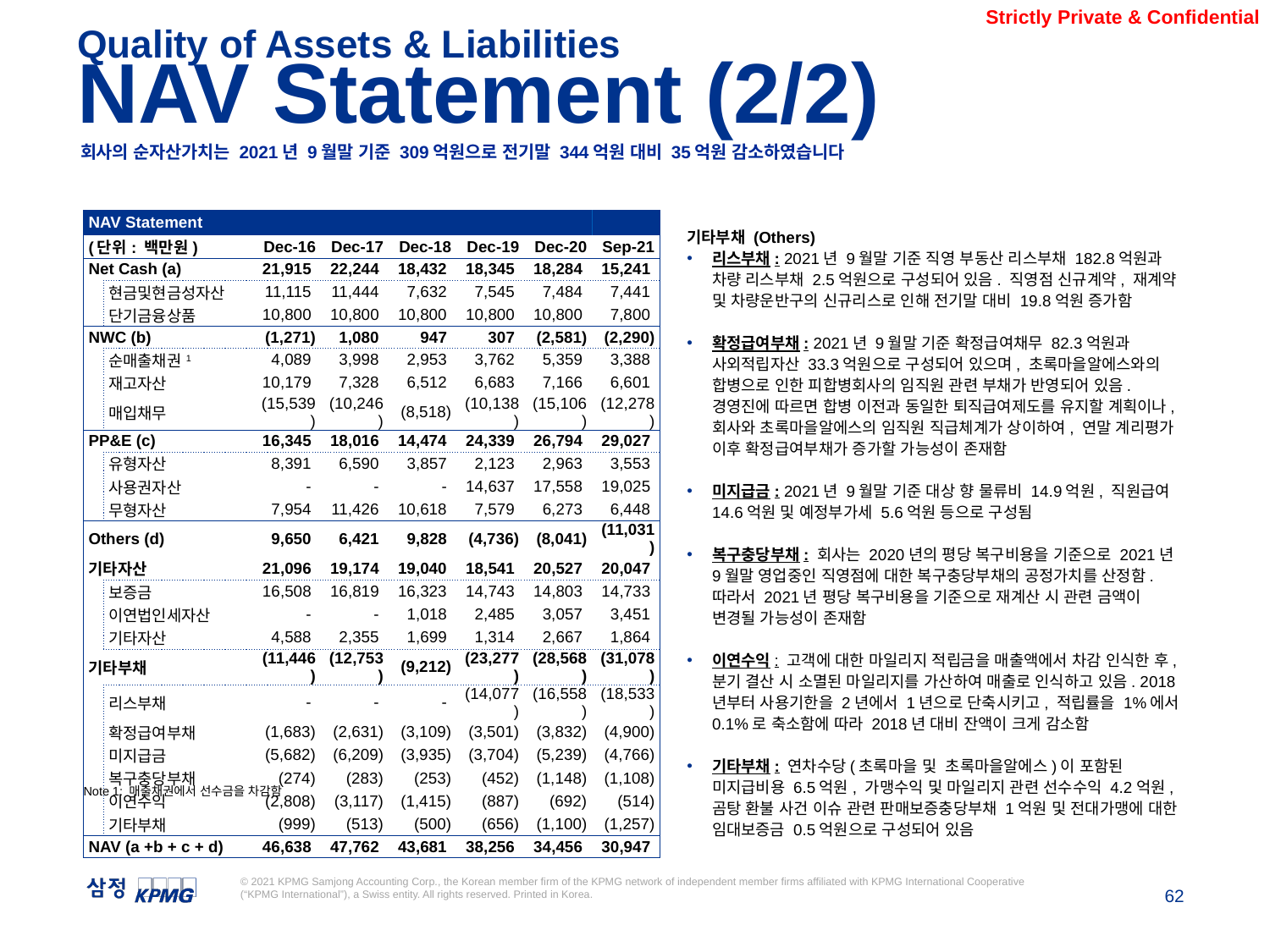

Quality of Assets & Liabilities
NAV Statement (2/2)
회사의 순자산가치는 2021년 9월말 기준 309억원으로 전기말 344억원 대비 35억원 감소하였습니다

| NAV Statement |  |  |  |  |  |  |  |
| --- | --- | --- | --- | --- | --- | --- | --- |
| (단위: 백만원) |  | Dec-16 | Dec-17 | Dec-18 | Dec-19 | Dec-20 | Sep-21 |
| Net Cash (a) |  | 21,915 | 22,244 | 18,432 | 18,345 | 18,284 | 15,241 |
|  | 현금및현금성자산 | 11,115 | 11,444 | 7,632 | 7,545 | 7,484 | 7,441 |
|  | 단기금융상품 | 10,800 | 10,800 | 10,800 | 10,800 | 10,800 | 7,800 |
| NWC (b) |  | (1,271) | 1,080 | 947 | 307 | (2,581) | (2,290) |
|  | 순매출채권1 | 4,089 | 3,998 | 2,953 | 3,762 | 5,359 | 3,388 |
|  | 재고자산 | 10,179 | 7,328 | 6,512 | 6,683 | 7,166 | 6,601 |
|  | 매입채무 | (15,539) | (10,246) | (8,518) | (10,138) | (15,106) | (12,278) |
| PP&E (c) |  | 16,345 | 18,016 | 14,474 | 24,339 | 26,794 | 29,027 |
|  | 유형자산 | 8,391 | 6,590 | 3,857 | 2,123 | 2,963 | 3,553 |
|  | 사용권자산 | - | - | - | 14,637 | 17,558 | 19,025 |
|  | 무형자산 | 7,954 | 11,426 | 10,618 | 7,579 | 6,273 | 6,448 |
| Others (d) |  | 9,650 | 6,421 | 9,828 | (4,736) | (8,041) | (11,031) |
| 기타자산 |  | 21,096 | 19,174 | 19,040 | 18,541 | 20,527 | 20,047 |
|  | 보증금 | 16,508 | 16,819 | 16,323 | 14,743 | 14,803 | 14,733 |
|  | 이연법인세자산 | - | - | 1,018 | 2,485 | 3,057 | 3,451 |
|  | 기타자산 | 4,588 | 2,355 | 1,699 | 1,314 | 2,667 | 1,864 |
| 기타부채 |  | (11,446) | (12,753) | (9,212) | (23,277) | (28,568) | (31,078) |
|  | 리스부채 | - | - | - | (14,077) | (16,558) | (18,533) |
|  | 확정급여부채 | (1,683) | (2,631) | (3,109) | (3,501) | (3,832) | (4,900) |
|  | 미지급금 | (5,682) | (6,209) | (3,935) | (3,704) | (5,239) | (4,766) |
|  | 복구충당부채 | (274) | (283) | (253) | (452) | (1,148) | (1,108) |
|  | 이연수익 | (2,808) | (3,117) | (1,415) | (887) | (692) | (514) |
|  | 기타부채 | (999) | (513) | (500) | (656) | (1,100) | (1,257) |
| NAV (a +b + c + d) |  | 46,638 | 47,762 | 43,681 | 38,256 | 34,456 | 30,947 |
기타부채 (Others)
리스부채: 2021년 9월말 기준 직영 부동산 리스부채 182.8억원과 차량 리스부채 2.5억원으로 구성되어 있음. 직영점 신규계약, 재계약 및 차량운반구의 신규리스로 인해 전기말 대비 19.8억원 증가함

확정급여부채: 2021년 9월말 기준 확정급여채무 82.3억원과 사외적립자산 33.3억원으로 구성되어 있으며, 초록마을알에스와의 합병으로 인한 피합병회사의 임직원 관련 부채가 반영되어 있음. 경영진에 따르면 합병 이전과 동일한 퇴직급여제도를 유지할 계획이나, 회사와 초록마을알에스의 임직원 직급체계가 상이하여, 연말 계리평가 이후 확정급여부채가 증가할 가능성이 존재함

미지급금: 2021년 9월말 기준 대상 향 물류비 14.9억원, 직원급여 14.6억원 및 예정부가세 5.6억원 등으로 구성됨

복구충당부채: 회사는 2020년의 평당 복구비용을 기준으로 2021년 9월말 영업중인 직영점에 대한 복구충당부채의 공정가치를 산정함. 따라서 2021년 평당 복구비용을 기준으로 재계산 시 관련 금액이 변경될 가능성이 존재함

이연수익: 고객에 대한 마일리지 적립금을 매출액에서 차감 인식한 후, 분기 결산 시 소멸된 마일리지를 가산하여 매출로 인식하고 있음. 2018년부터 사용기한을 2년에서 1년으로 단축시키고, 적립률을 1%에서 0.1%로 축소함에 따라 2018년 대비 잔액이 크게 감소함

기타부채: 연차수당(초록마을 및  초록마을알에스)이 포함된 미지급비용 6.5억원, 가맹수익 및 마일리지 관련 선수수익 4.2억원, 곰탕 환불 사건 이슈 관련 판매보증충당부채 1억원 및 전대가맹에 대한 임대보증금 0.5억원으로 구성되어 있음

Note 1: 매출채권에서 선수금을 차감함